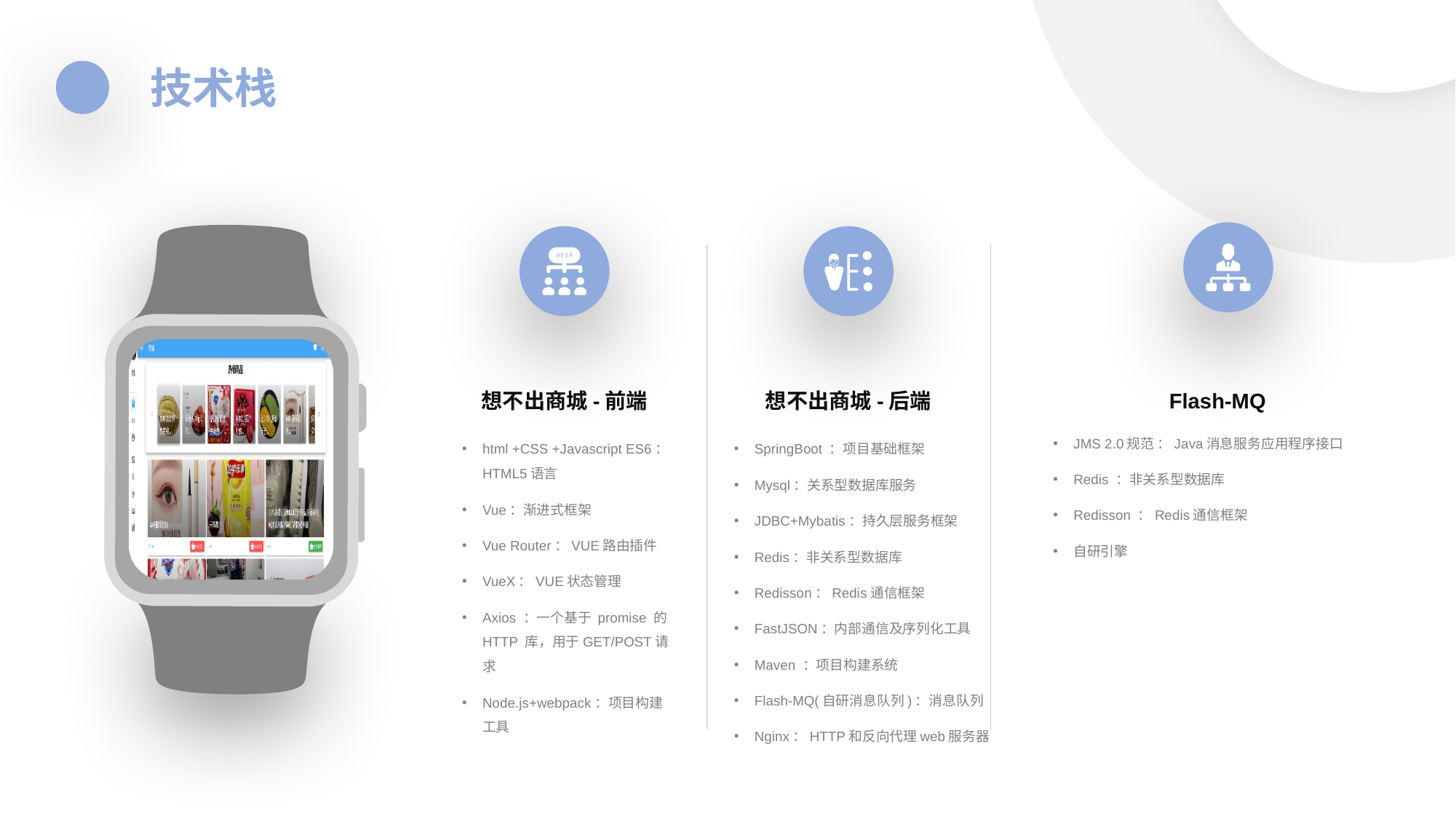

技术栈

想不出商城-前端
想不出商城-后端
Flash-MQ
JMS 2.0规范 ：Java消息服务应用程序接口
Redis ：非关系型数据库
Redisson ：Redis通信框架
自研引擎
html +CSS +Javascript ES6：HTML5语言
Vue：渐进式框架
Vue Router：VUE路由插件
VueX：VUE状态管理
Axios ：一个基于 promise 的 HTTP 库，用于GET/POST请求
Node.js+webpack：项目构建工具
SpringBoot ：项目基础框架
Mysql：关系型数据库服务
JDBC+Mybatis：持久层服务框架
Redis：非关系型数据库
Redisson：Redis通信框架
FastJSON：内部通信及序列化工具
Maven ：项目构建系统
Flash-MQ(自研消息队列)：消息队列
Nginx：HTTP和反向代理web服务器